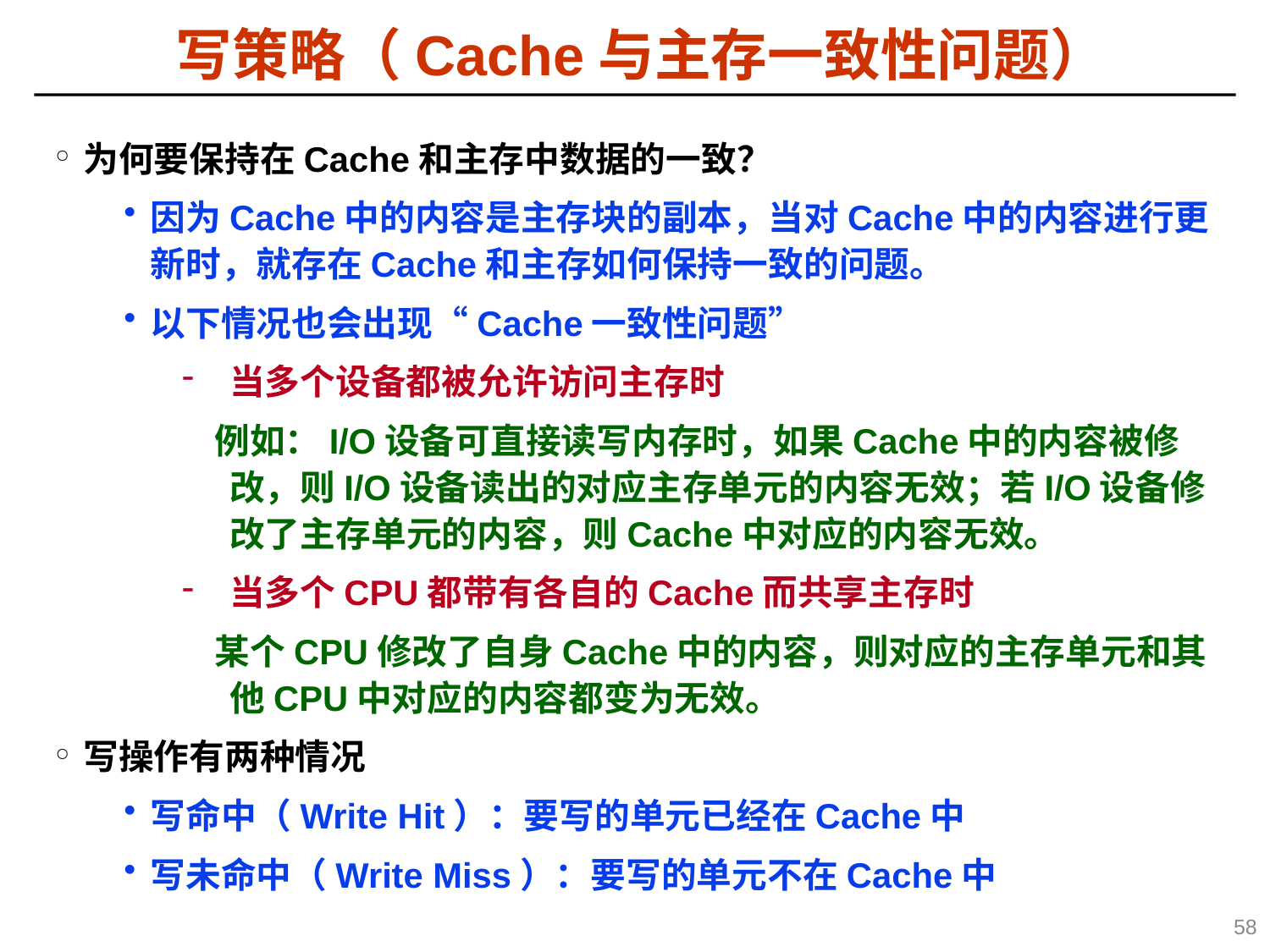

写策略（Cache与主存一致性问题）
为何要保持在Cache和主存中数据的一致？
因为Cache中的内容是主存块的副本，当对Cache中的内容进行更新时，就存在Cache和主存如何保持一致的问题。
以下情况也会出现“Cache一致性问题”
当多个设备都被允许访问主存时
   例如：I/O设备可直接读写内存时，如果Cache中的内容被修改，则I/O设备读出的对应主存单元的内容无效；若I/O设备修改了主存单元的内容，则Cache中对应的内容无效。
当多个CPU都带有各自的Cache而共享主存时
   某个CPU修改了自身Cache中的内容，则对应的主存单元和其他CPU中对应的内容都变为无效。
写操作有两种情况
写命中（Write Hit）：要写的单元已经在Cache中
写未命中（Write Miss）：要写的单元不在Cache中
58